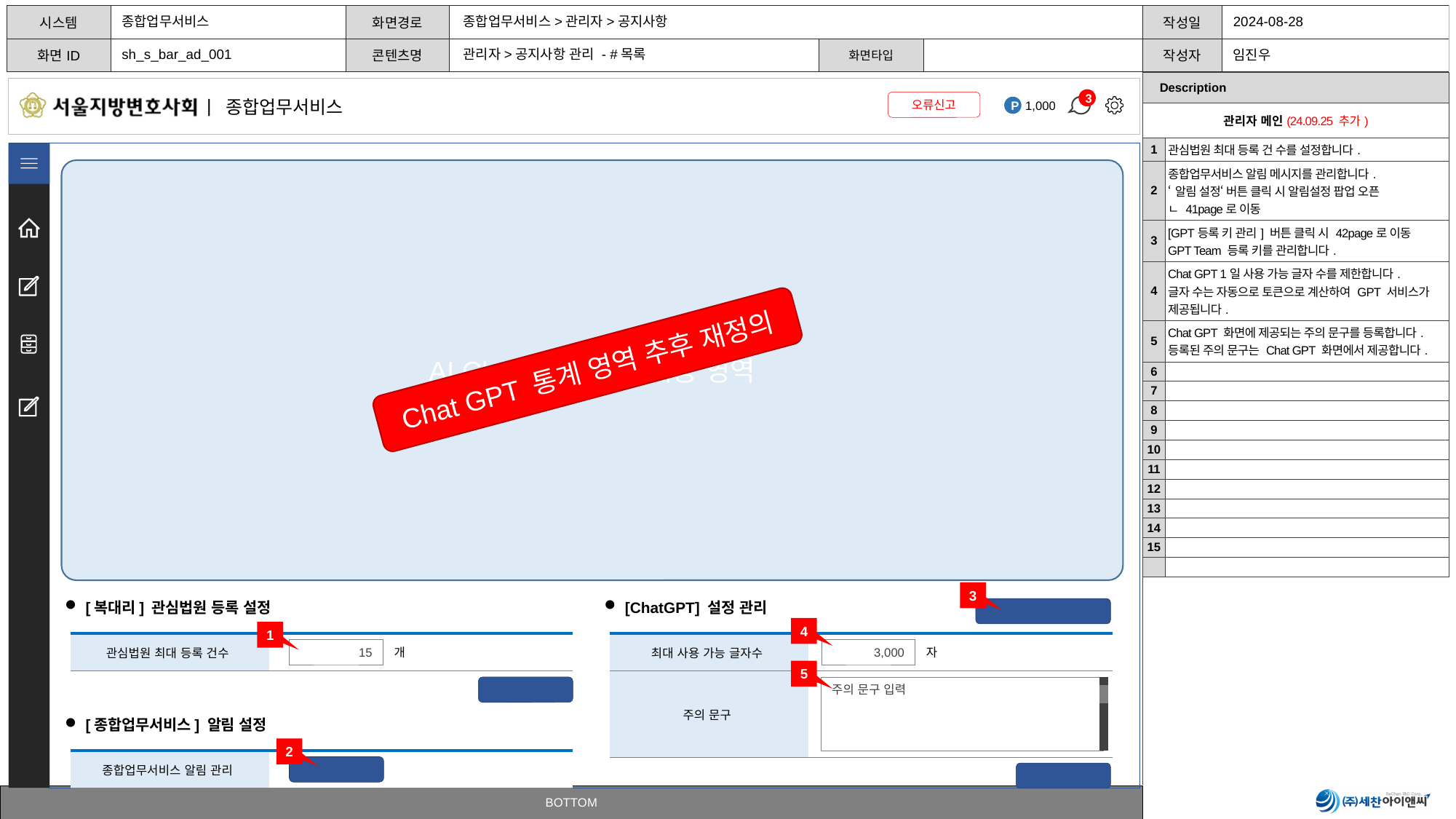

종합업무서비스
종합업무서비스>관리자>공지사항
sh_s_bar_ad_001
관리자>공지사항 관리 - #목록

| Description |  |
| --- | --- |
| 관리자 메인(24.09.25 추가) |  |
| 1 | 관심법원 최대 등록 건 수를 설정합니다. |
| 2 | 종합업무서비스 알림 메시지를 관리합니다. ‘알림 설정‘ 버튼 클릭 시 알림설정 팝업 오픈 ㄴ 41page로 이동 |
| 3 | [GPT등록 키 관리] 버튼 클릭 시 42page로 이동 GPT Team 등록 키를 관리합니다. |
| 4 | Chat GPT 1일 사용 가능 글자 수를 제한합니다. 글자 수는 자동으로 토큰으로 계산하여 GPT 서비스가 제공됩니다. |
| 5 | Chat GPT 화면에 제공되는 주의 문구를 등록합니다. 등록된 주의 문구는 Chat GPT 화면에서 제공합니다. |
| 6 |  |
| 7 |  |
| 8 |  |
| 9 |  |
| 10 |  |
| 11 |  |
| 12 |  |
| 13 |  |
| 14 |  |
| 15 |  |
|  |  |

AI ChatGPT 통계 제공 영역
Chat GPT 통계 영역 추후 재정의
3
[복대리] 관심법원 등록 설정
[ChatGPT] 설정 관리
GPT등록 키 관리
4
1
| 관심법원 최대 등록 건수 |  |
| --- | --- |
| 최대 사용 가능 글자수 |  |
| --- | --- |
| 주의 문구 |  |
개
15
자
3,000
5
설정 저장
주의 문구 입력
[종합업무서비스] 알림 설정
2
| 종합업무서비스 알림 관리 |  |
| --- | --- |
알림 설정
설정 저장